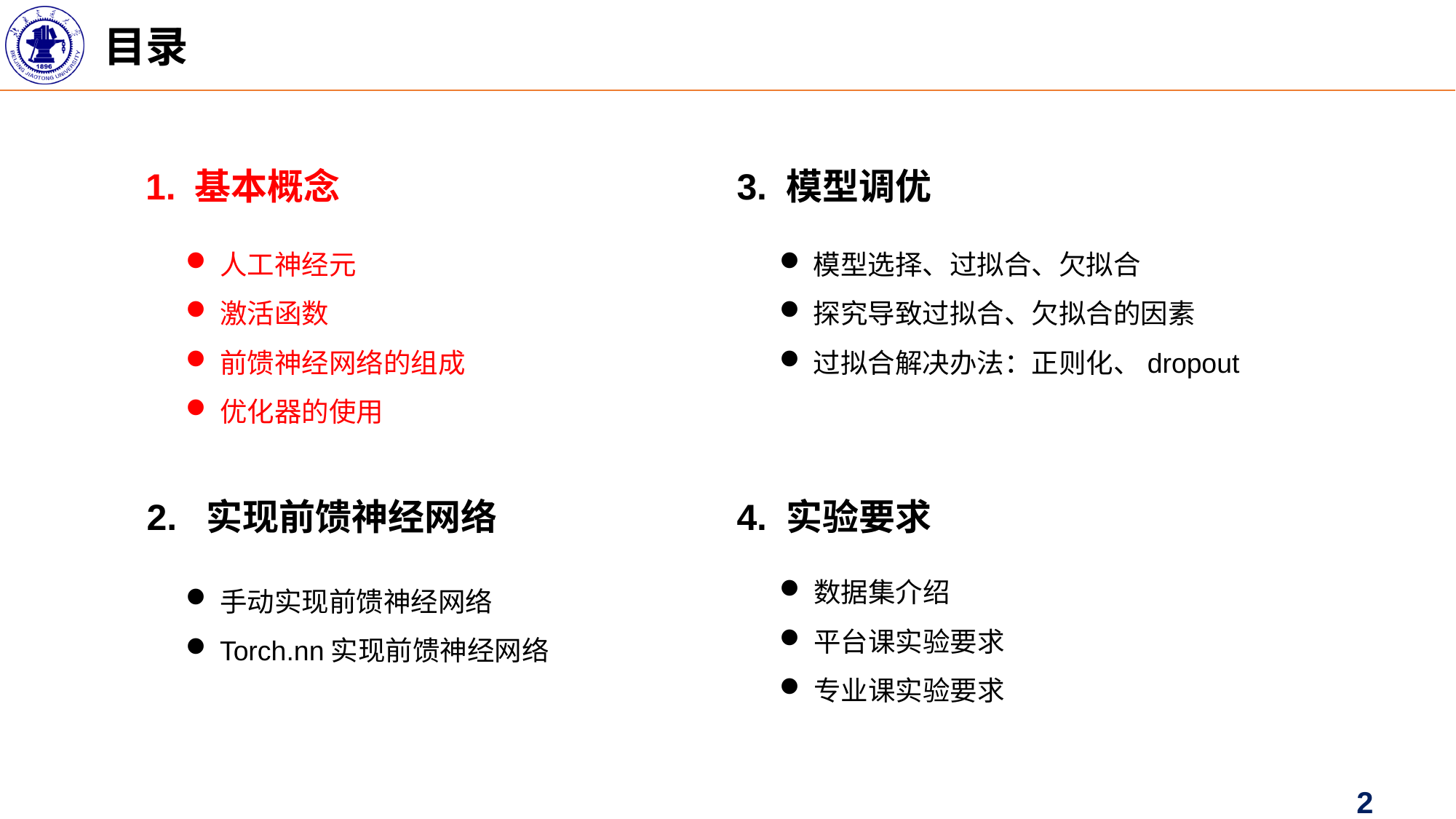

目录
3. 模型调优
1. 基本概念
人工神经元
激活函数
前馈神经网络的组成
优化器的使用
模型选择、过拟合、欠拟合
探究导致过拟合、欠拟合的因素
过拟合解决办法：正则化、dropout
4. 实验要求
2.  实现前馈神经网络
数据集介绍
平台课实验要求
专业课实验要求
手动实现前馈神经网络
Torch.nn实现前馈神经网络